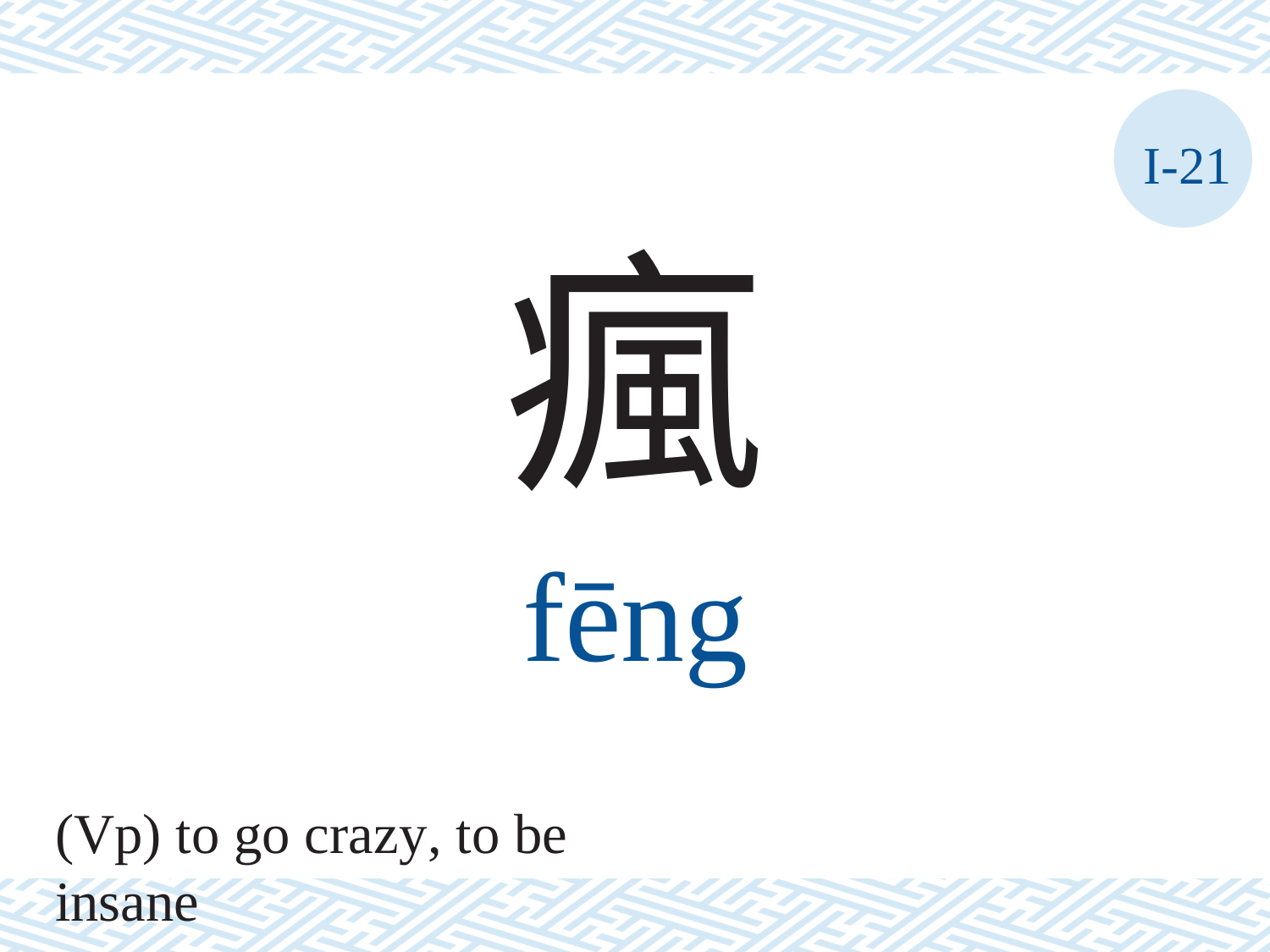

I-21
瘋
fēng
(Vp) to go crazy, to be insane